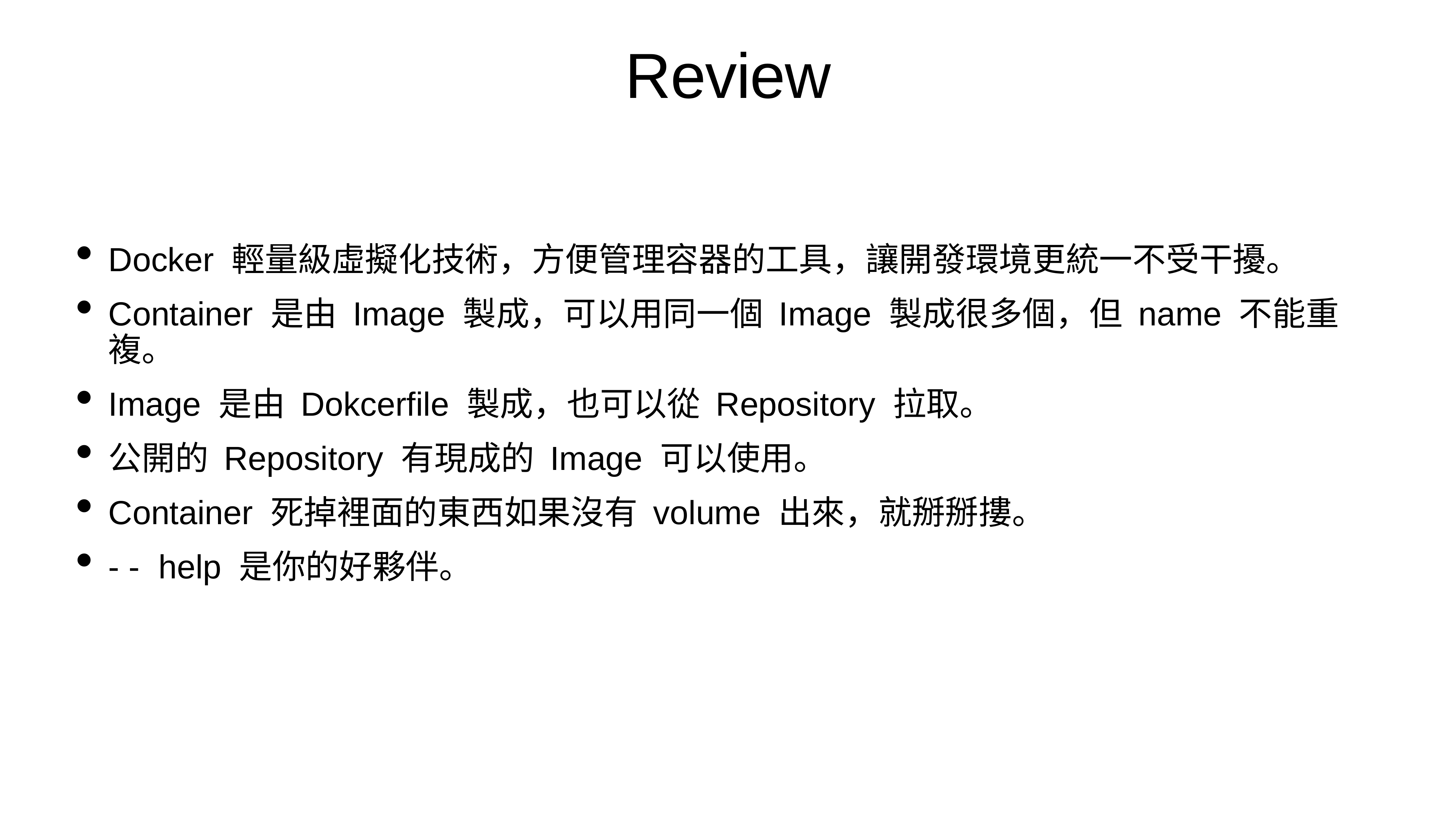

# Review

Docker 輕量級虛擬化技術，方便管理容器的工具，讓開發環境更統一不受干擾。
Container 是由 Image 製成，可以用同一個 Image 製成很多個，但 name 不能重複。
Image 是由 Dokcerfile 製成，也可以從 Repository 拉取。
公開的 Repository 有現成的 Image 可以使用。
Container 死掉裡面的東西如果沒有 volume 出來，就掰掰摟。
- -  help 是你的好夥伴。